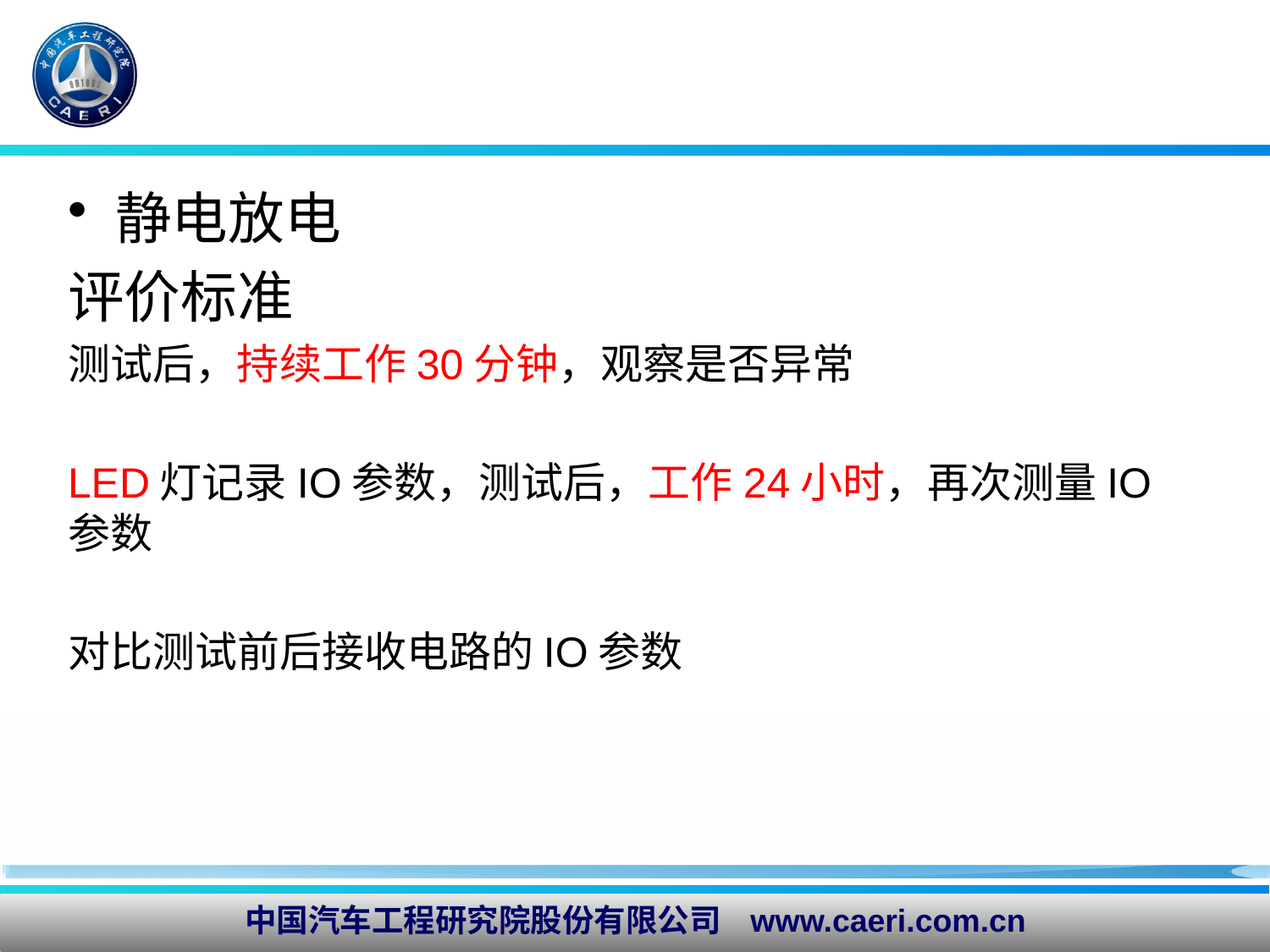

静电放电
评价标准
测试后，持续工作30分钟，观察是否异常

LED灯记录IO参数，测试后，工作24小时，再次测量IO参数

对比测试前后接收电路的IO参数